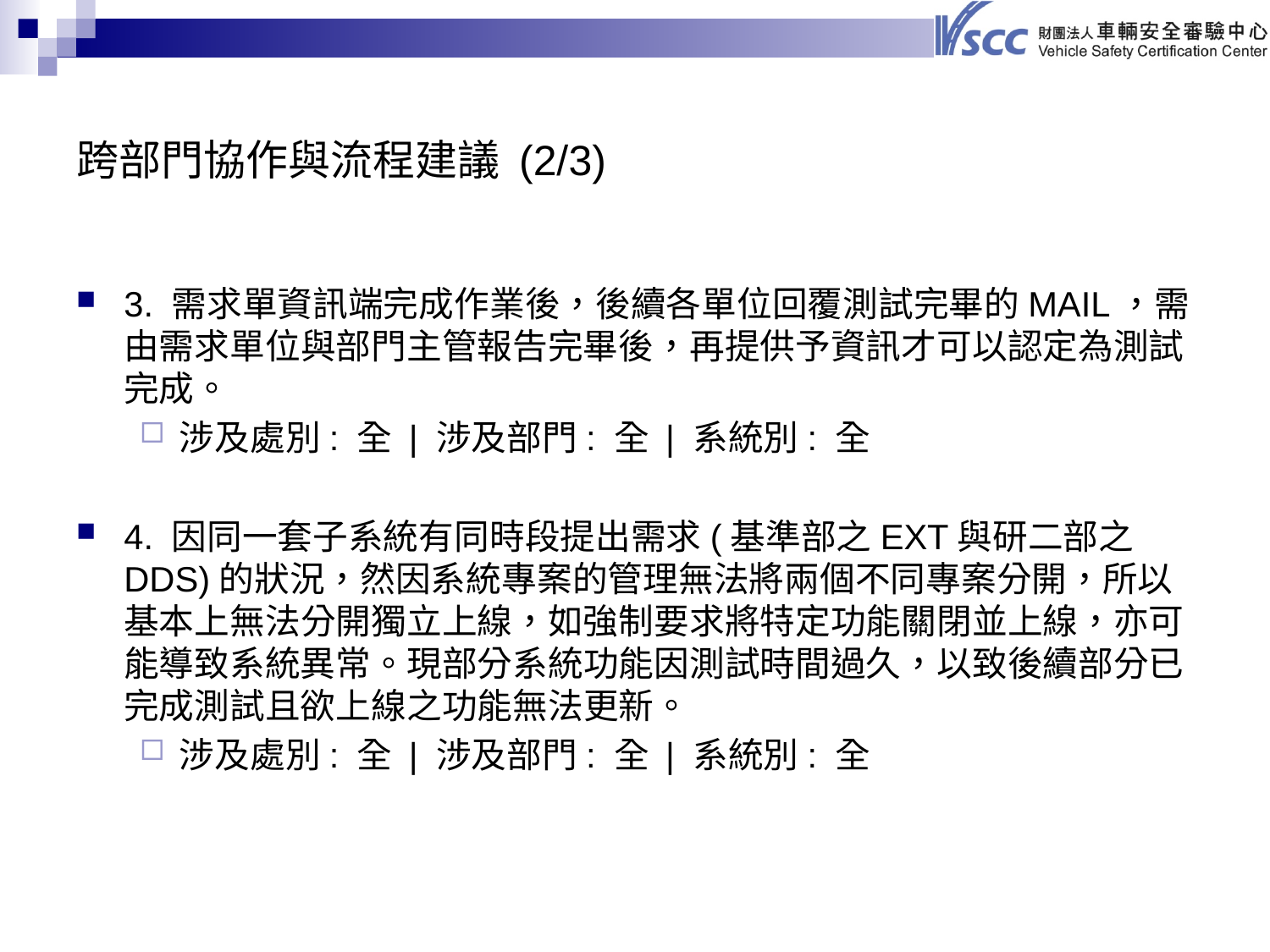

# 跨部門協作與流程建議 (2/3)
3. 需求單資訊端完成作業後，後續各單位回覆測試完畢的MAIL，需由需求單位與部門主管報告完畢後，再提供予資訊才可以認定為測試完成。
涉及處別: 全 | 涉及部門: 全 | 系統別: 全

4. 因同一套子系統有同時段提出需求(基準部之EXT與研二部之DDS)的狀況，然因系統專案的管理無法將兩個不同專案分開，所以基本上無法分開獨立上線，如強制要求將特定功能關閉並上線，亦可能導致系統異常。現部分系統功能因測試時間過久，以致後續部分已完成測試且欲上線之功能無法更新。
涉及處別: 全 | 涉及部門: 全 | 系統別: 全